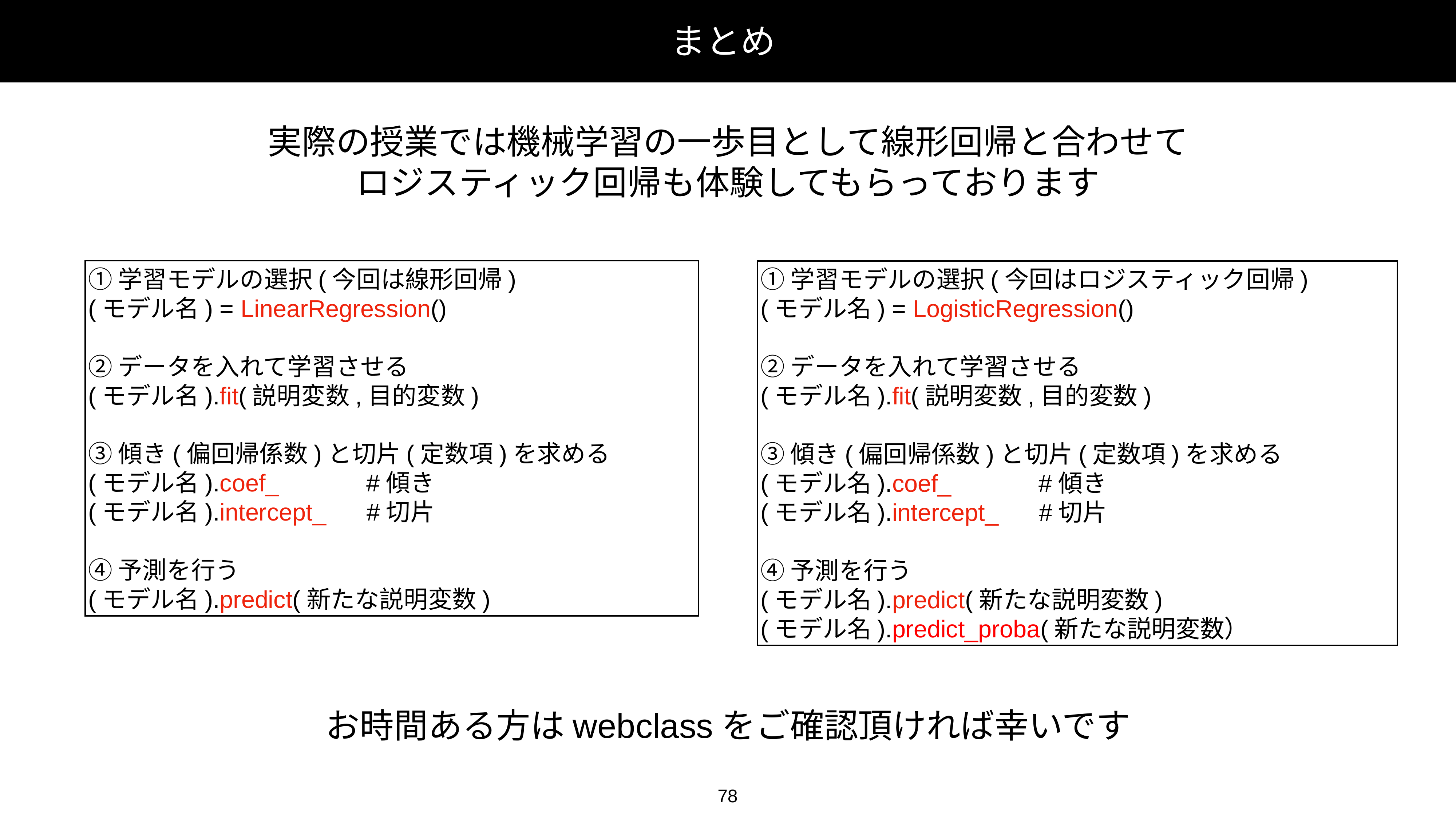

まとめ
実際の授業では機械学習の一歩目として線形回帰と合わせて
ロジスティック回帰も体験してもらっております
①学習モデルの選択(今回は線形回帰)
(モデル名) = LinearRegression()

②データを入れて学習させる
(モデル名).fit(説明変数,目的変数)

③傾き(偏回帰係数)と切片(定数項)を求める
(モデル名).coef_             #傾き
(モデル名).intercept_      #切片

④予測を行う
(モデル名).predict(新たな説明変数)
①学習モデルの選択(今回はロジスティック回帰)
(モデル名) = LogisticRegression()

②データを入れて学習させる
(モデル名).fit(説明変数,目的変数)

③傾き(偏回帰係数)と切片(定数項)を求める
(モデル名).coef_             #傾き
(モデル名).intercept_      #切片

④予測を行う
(モデル名).predict(新たな説明変数)
(モデル名).predict_proba(新たな説明変数）
お時間ある方はwebclassをご確認頂ければ幸いです
78